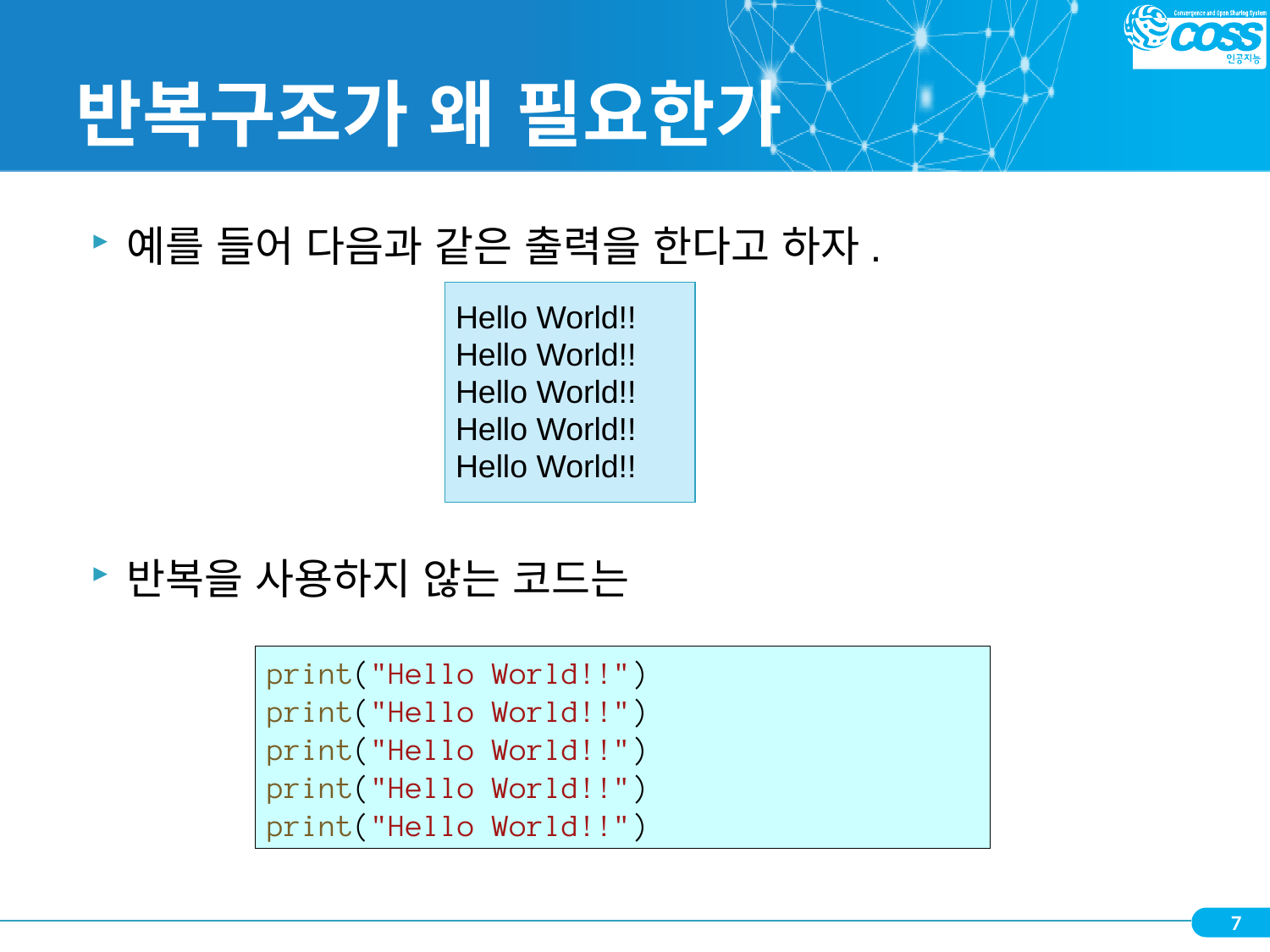

# 반복구조가 왜 필요한가
예를 들어 다음과 같은 출력을 한다고 하자.

반복을 사용하지 않는 코드는
| Hello World!! Hello World!! Hello World!! Hello World!! Hello World!! |
| --- |
print("Hello World!!")
print("Hello World!!")
print("Hello World!!")
print("Hello World!!")
print("Hello World!!")